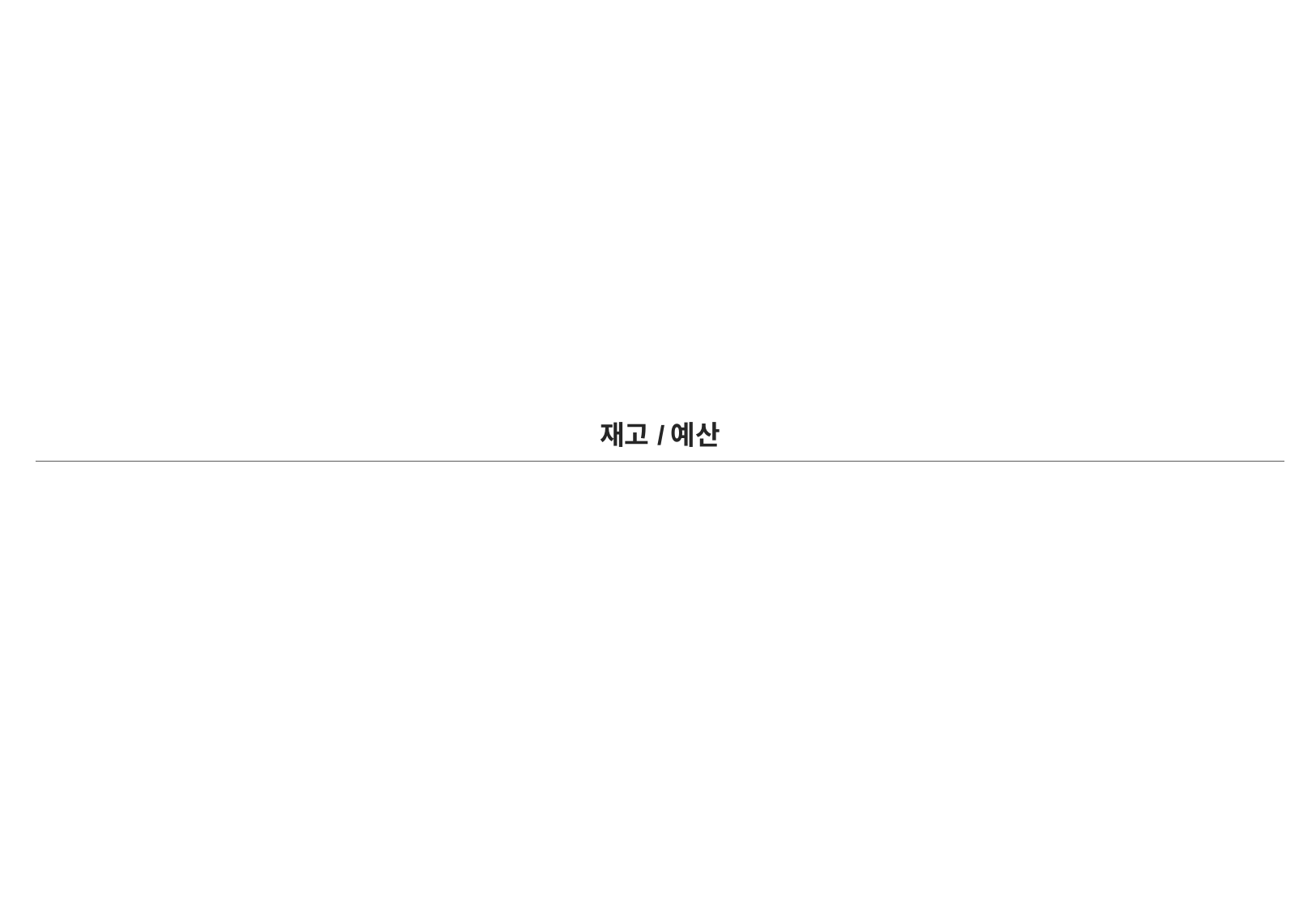

| 재고/예산 |
| --- |
|  |